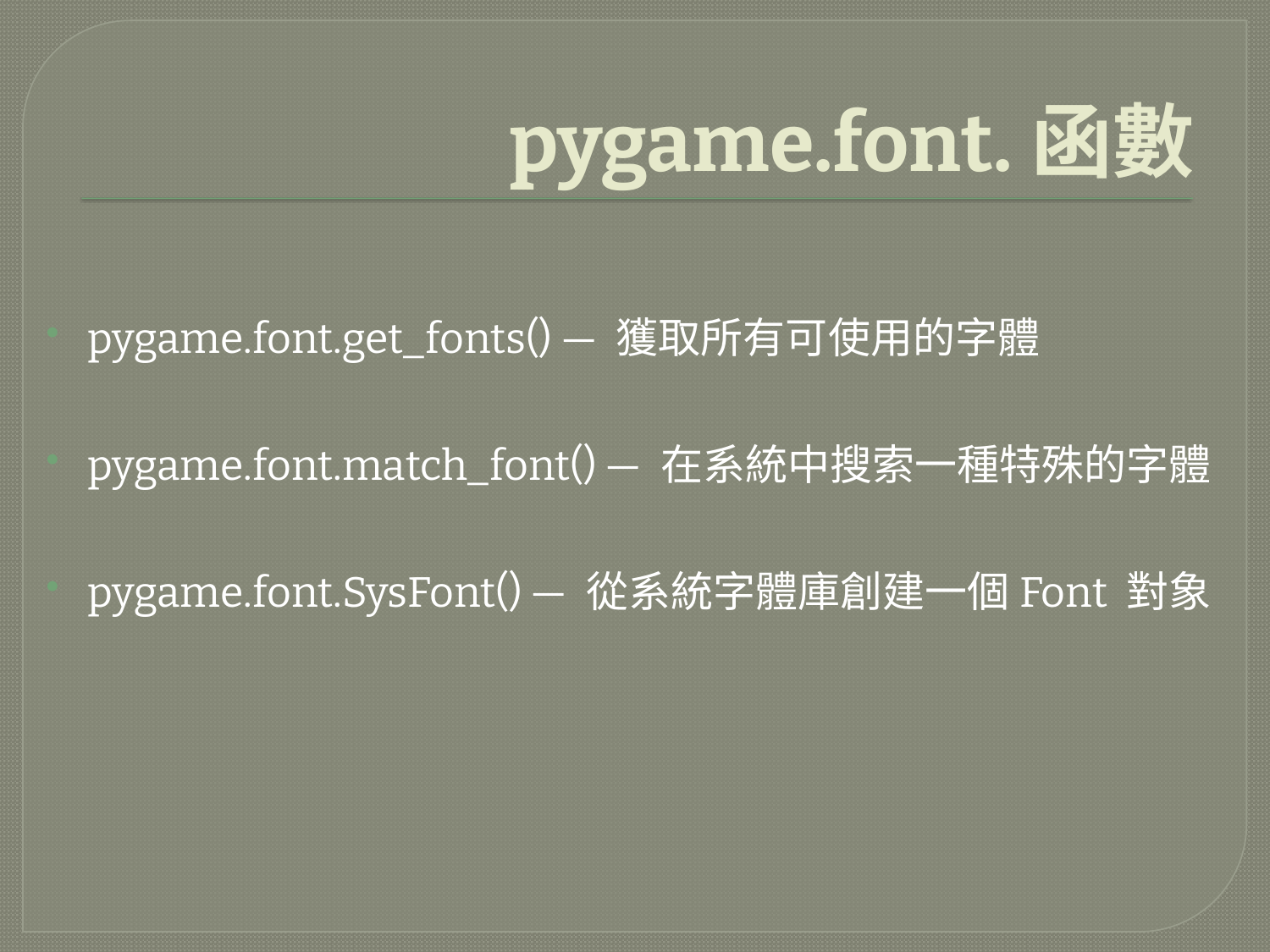

# pygame.font.函數
pygame.font.get_fonts() — 獲取所有可使用的字體
pygame.font.match_font() — 在系統中搜索一種特殊的字體
pygame.font.SysFont() — 從系統字體庫創建一個Font 對象